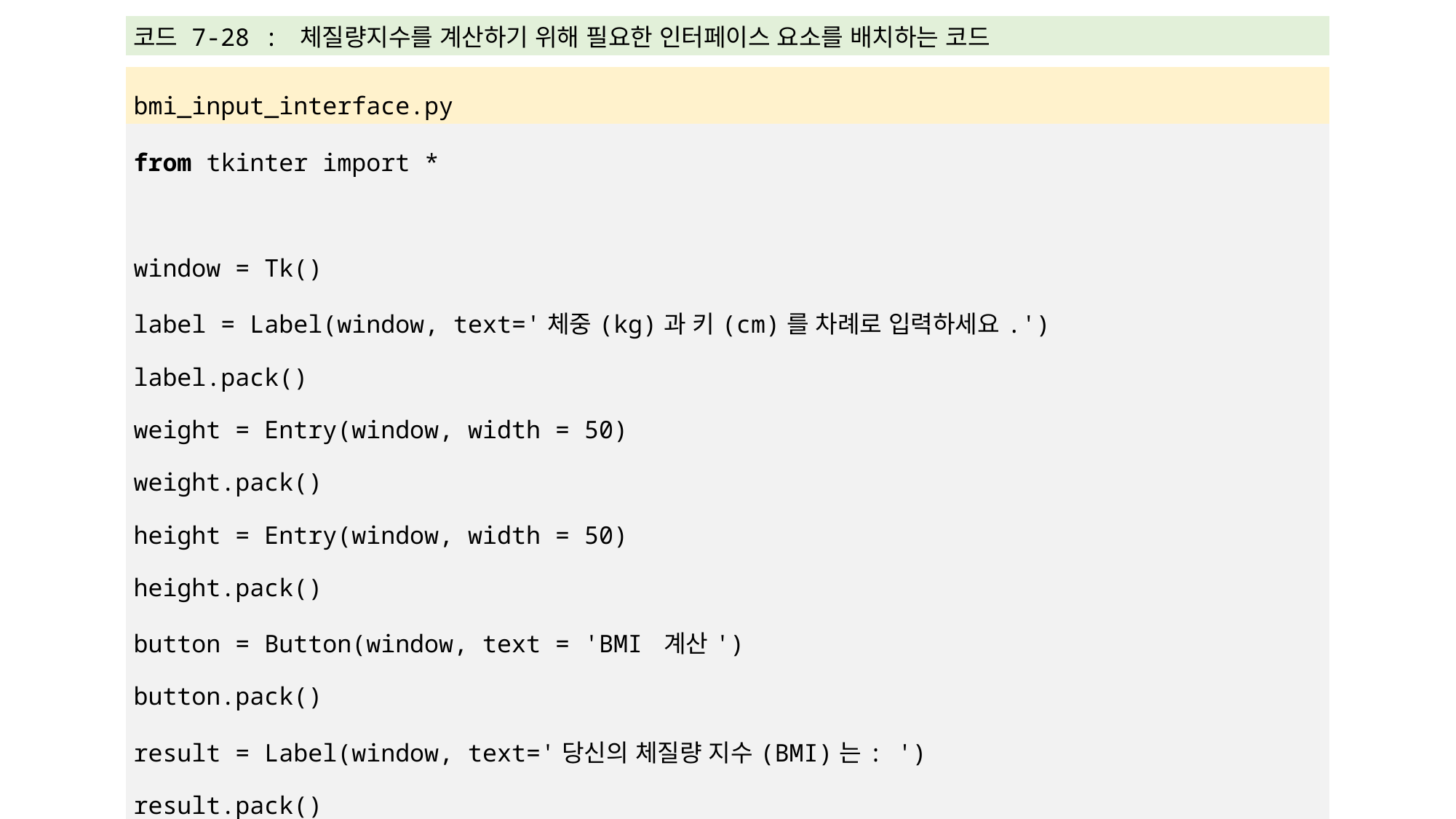

| 코드 7-28 : 체질량지수를 계산하기 위해 필요한 인터페이스 요소를 배치하는 코드 |
| --- |
|  |
| bmi\_input\_interface.py |
| from tkinter import \* window = Tk() label = Label(window, text='체중(kg)과 키(cm)를 차례로 입력하세요.') label.pack() weight = Entry(window, width = 50) weight.pack() height = Entry(window, width = 50) height.pack() button = Button(window, text = 'BMI 계산') button.pack() result = Label(window, text='당신의 체질량 지수(BMI)는: ') result.pack() window.mainloop() |